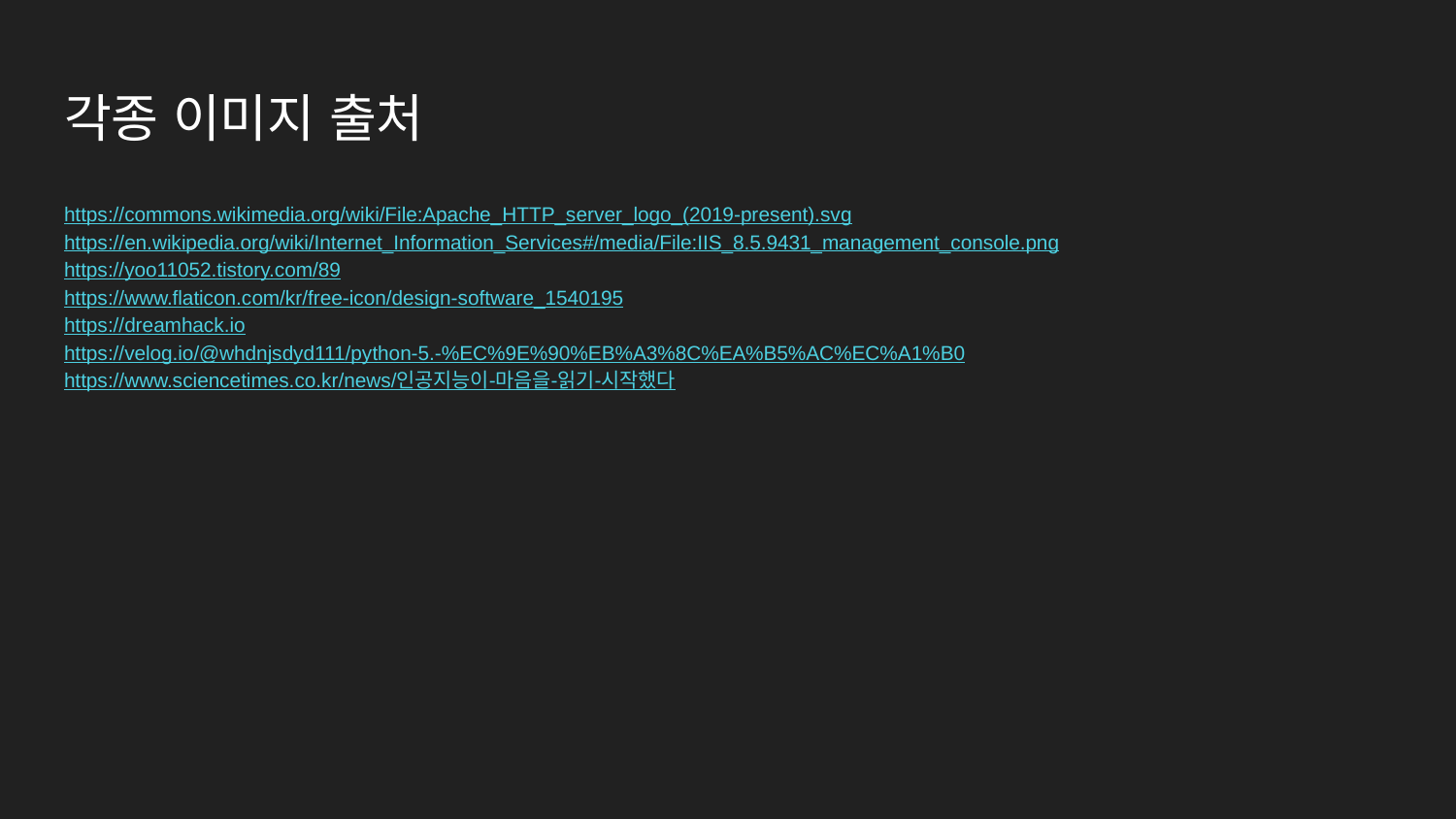

# 각종 이미지 출처
https://commons.wikimedia.org/wiki/File:Apache_HTTP_server_logo_(2019-present).svg
https://en.wikipedia.org/wiki/Internet_Information_Services#/media/File:IIS_8.5.9431_management_console.png
https://yoo11052.tistory.com/89
https://www.flaticon.com/kr/free-icon/design-software_1540195
https://dreamhack.io
https://velog.io/@whdnjsdyd111/python-5.-%EC%9E%90%EB%A3%8C%EA%B5%AC%EC%A1%B0
https://www.sciencetimes.co.kr/news/인공지능이-마음을-읽기-시작했다